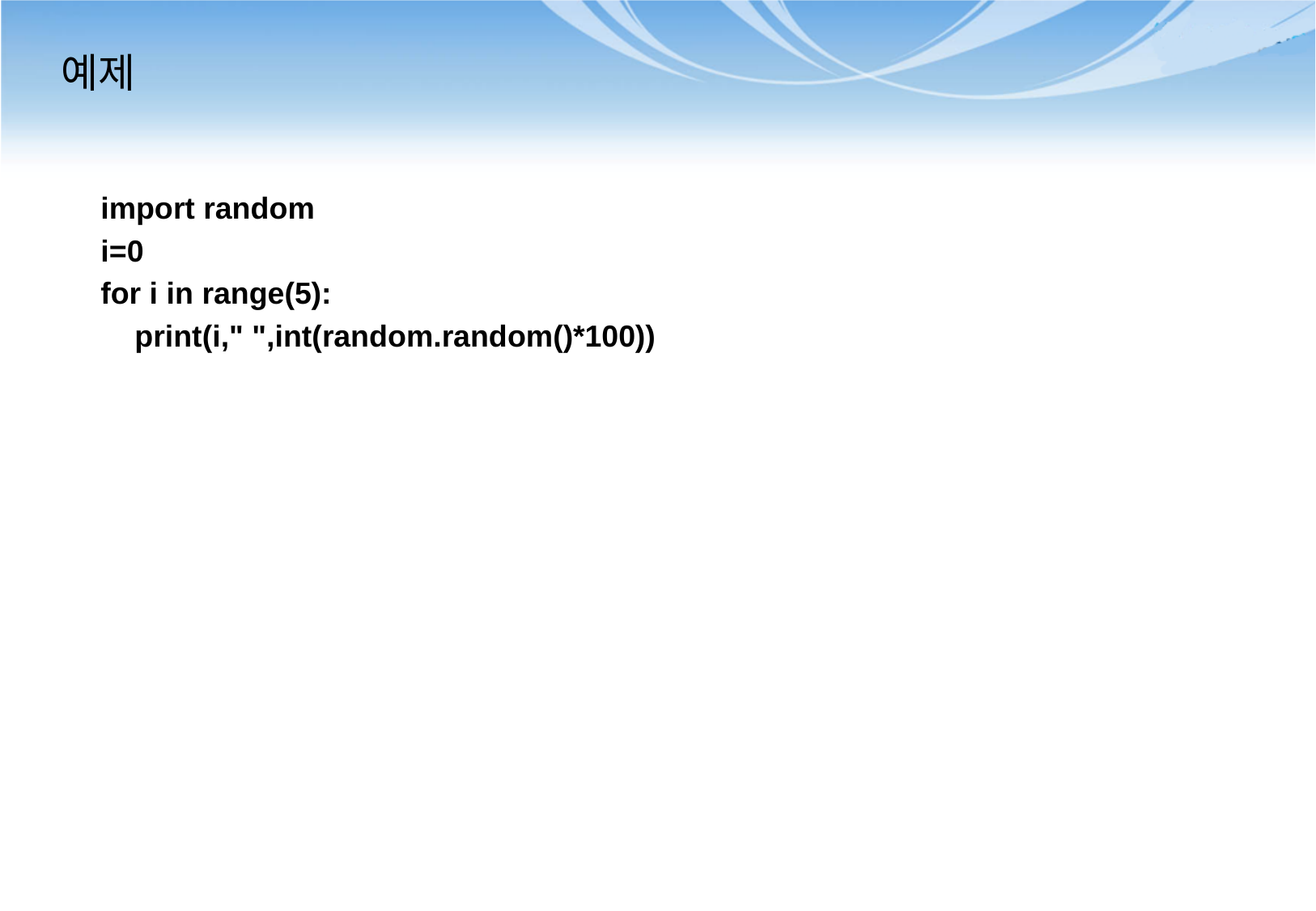

# 예제
import random
i=0
for i in range(5):
    print(i," ",int(random.random()*100))